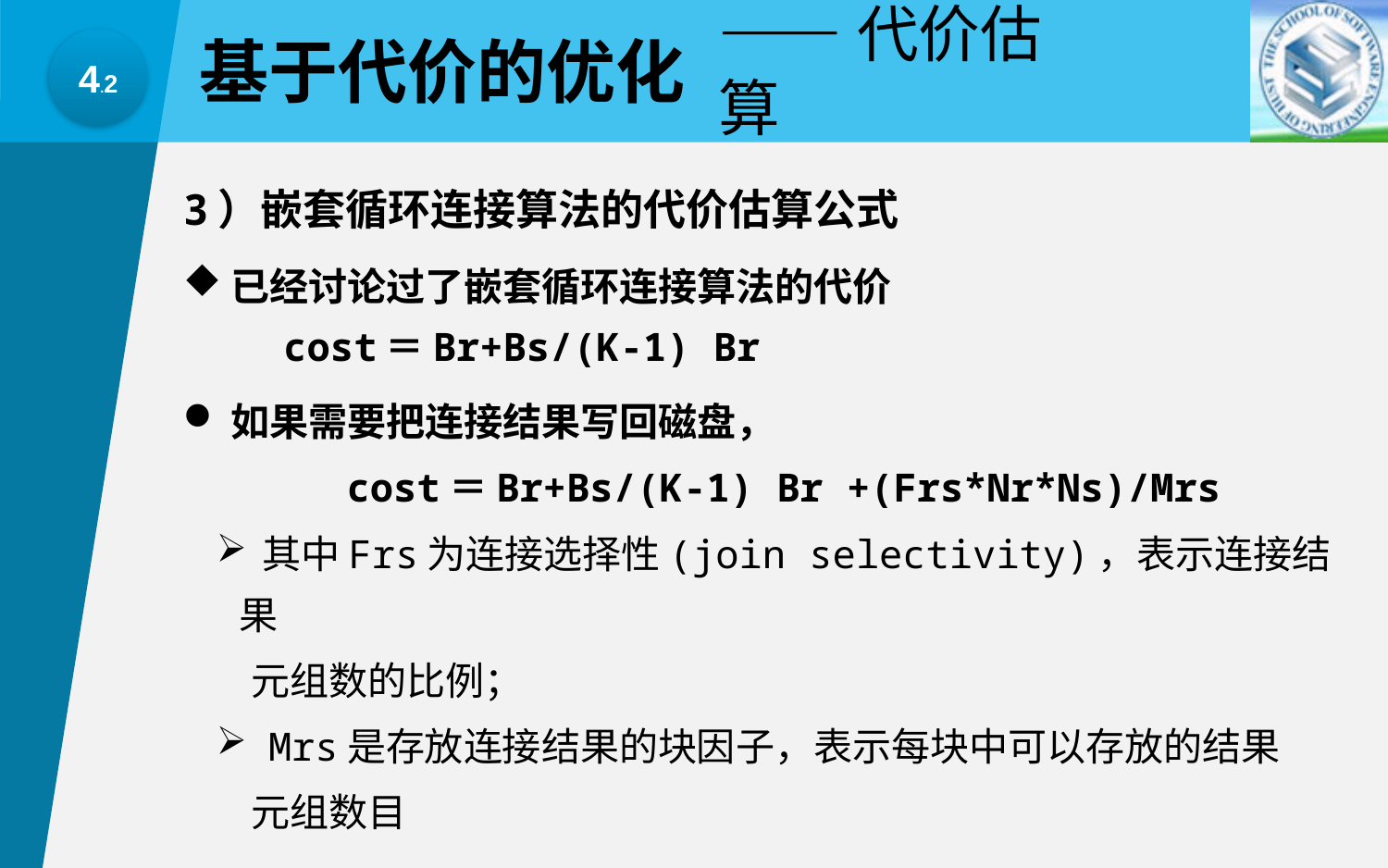

基于代价的优化
——代价估算
4.2
3）嵌套循环连接算法的代价估算公式
已经讨论过了嵌套循环连接算法的代价
     cost＝Br+Bs/(K-1) Br
如果需要把连接结果写回磁盘，
       cost＝Br+Bs/(K-1) Br +(Frs*Nr*Ns)/Mrs
 其中Frs为连接选择性(join selectivity)，表示连接结果
   元组数的比例；
 Mrs是存放连接结果的块因子，表示每块中可以存放的结果
   元组数目